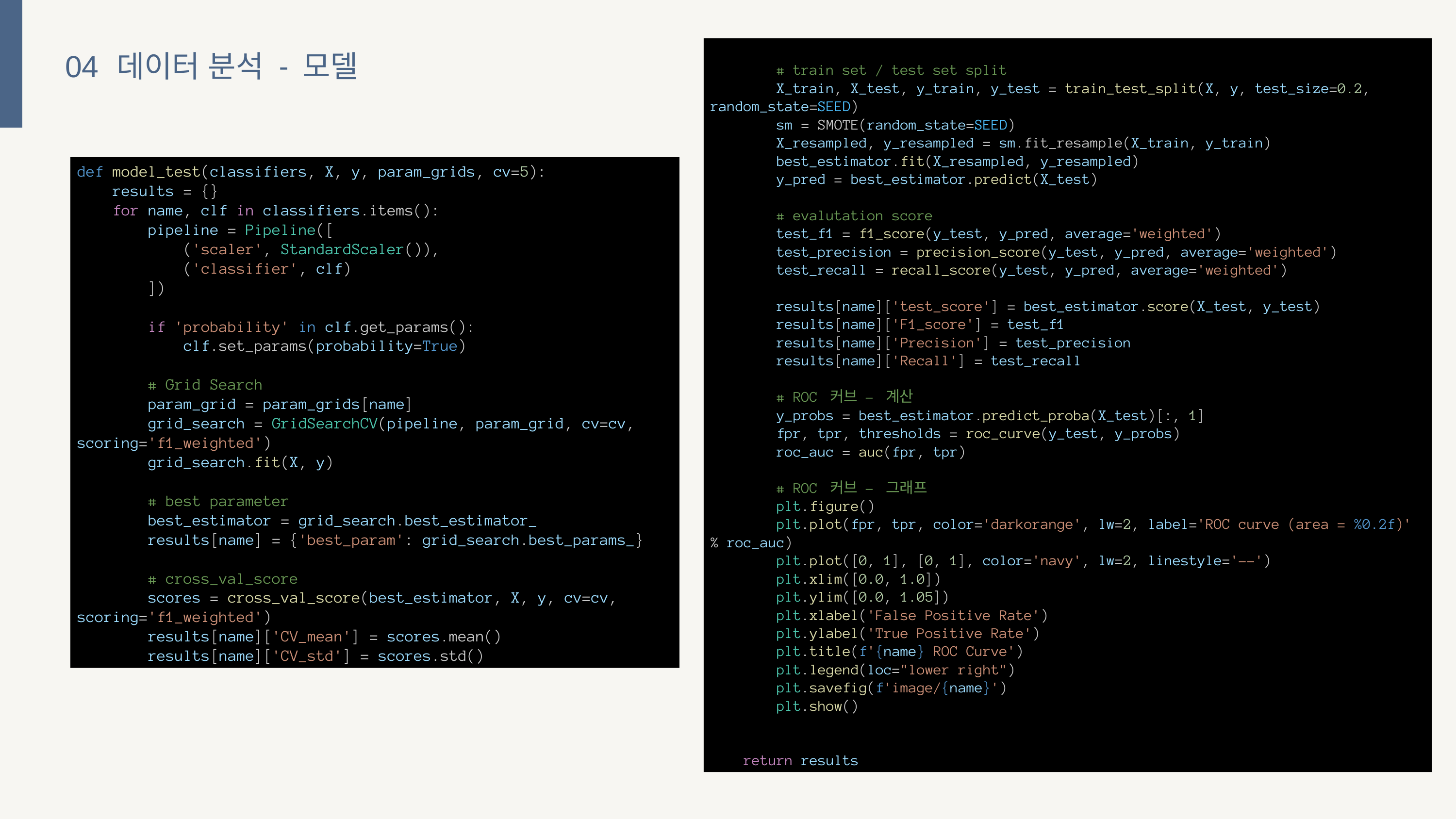

# train set / test set split
        X_train, X_test, y_train, y_test = train_test_split(X, y, test_size=0.2, random_state=SEED)
        sm = SMOTE(random_state=SEED)
        X_resampled, y_resampled = sm.fit_resample(X_train, y_train)
        best_estimator.fit(X_resampled, y_resampled)
        y_pred = best_estimator.predict(X_test)
        # evalutation score
        test_f1 = f1_score(y_test, y_pred, average='weighted')
        test_precision = precision_score(y_test, y_pred, average='weighted')
        test_recall = recall_score(y_test, y_pred, average='weighted')

        results[name]['test_score'] = best_estimator.score(X_test, y_test)
        results[name]['F1_score'] = test_f1
        results[name]['Precision'] = test_precision
        results[name]['Recall'] = test_recall

        # ROC 커브 - 계산
        y_probs = best_estimator.predict_proba(X_test)[:, 1]
        fpr, tpr, thresholds = roc_curve(y_test, y_probs)
        roc_auc = auc(fpr, tpr)

        # ROC 커브 - 그래프
        plt.figure()
        plt.plot(fpr, tpr, color='darkorange', lw=2, label='ROC curve (area = %0.2f)' % roc_auc)
        plt.plot([0, 1], [0, 1], color='navy', lw=2, linestyle='--')
        plt.xlim([0.0, 1.0])
        plt.ylim([0.0, 1.05])
        plt.xlabel('False Positive Rate')
        plt.ylabel('True Positive Rate')
        plt.title(f'{name} ROC Curve')
        plt.legend(loc="lower right")
        plt.savefig(f'image/{name}')
        plt.show()
       
    return results
04
데이터 분석 - 모델
def model_test(classifiers, X, y, param_grids, cv=5):
    results = {}
    for name, clf in classifiers.items():
        pipeline = Pipeline([
            ('scaler', StandardScaler()),
            ('classifier', clf)
        ])

        if 'probability' in clf.get_params():
            clf.set_params(probability=True)

        # Grid Search
        param_grid = param_grids[name]
        grid_search = GridSearchCV(pipeline, param_grid, cv=cv, scoring='f1_weighted')
        grid_search.fit(X, y)

        # best parameter
        best_estimator = grid_search.best_estimator_
        results[name] = {'best_param': grid_search.best_params_}

        # cross_val_score
        scores = cross_val_score(best_estimator, X, y, cv=cv, scoring='f1_weighted')
        results[name]['CV_mean'] = scores.mean()
        results[name]['CV_std'] = scores.std()